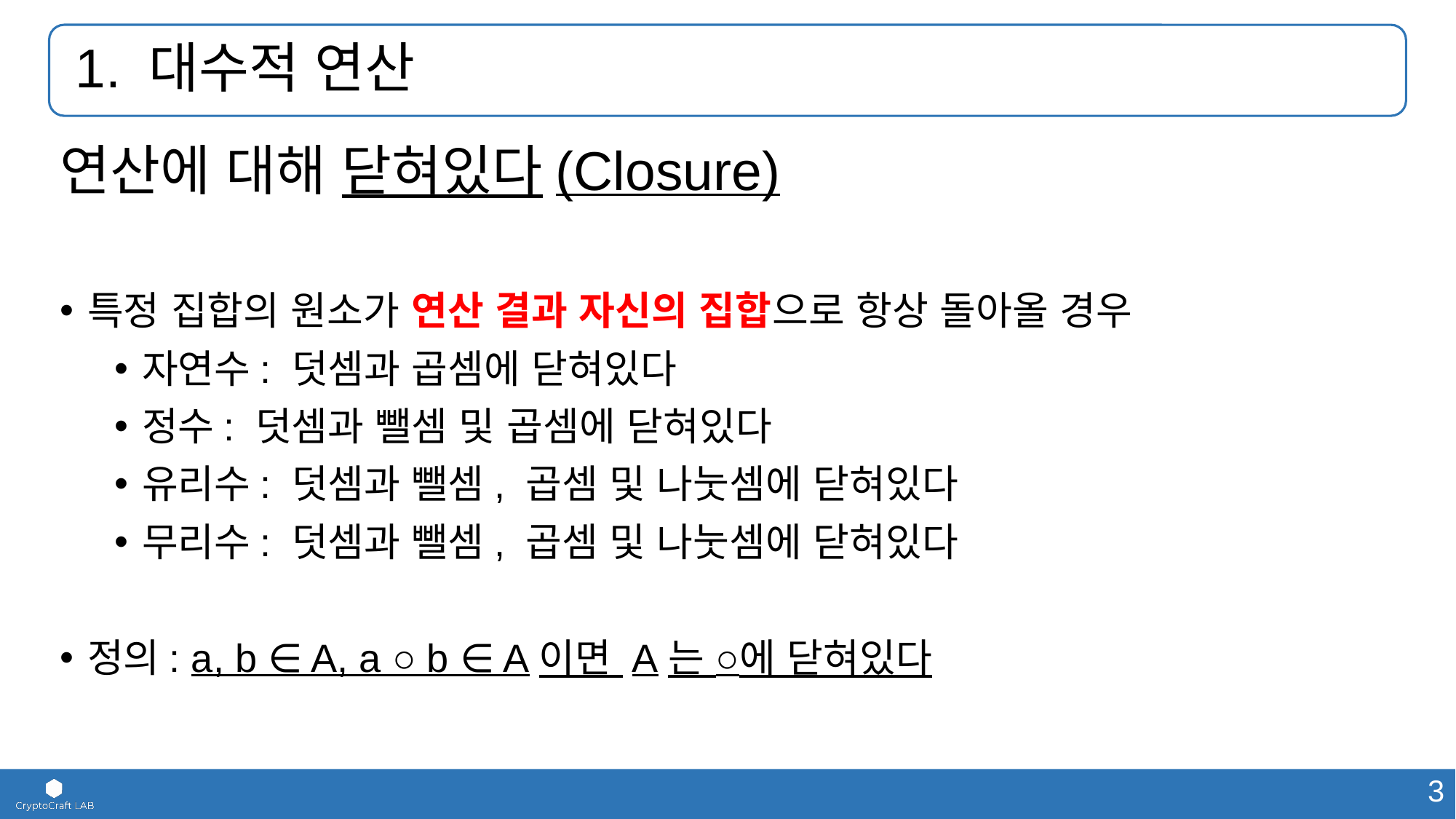

# 1. 대수적 연산
연산에 대해 닫혀있다(Closure)

특정 집합의 원소가 연산 결과 자신의 집합으로 항상 돌아올 경우
자연수: 덧셈과 곱셈에 닫혀있다
정수: 덧셈과 뺄셈 및 곱셈에 닫혀있다
유리수: 덧셈과 뺄셈, 곱셈 및 나눗셈에 닫혀있다
무리수: 덧셈과 뺄셈, 곱셈 및 나눗셈에 닫혀있다

정의: a, b ∈ A, a ○ b ∈ A이면 A는 ○에 닫혀있다